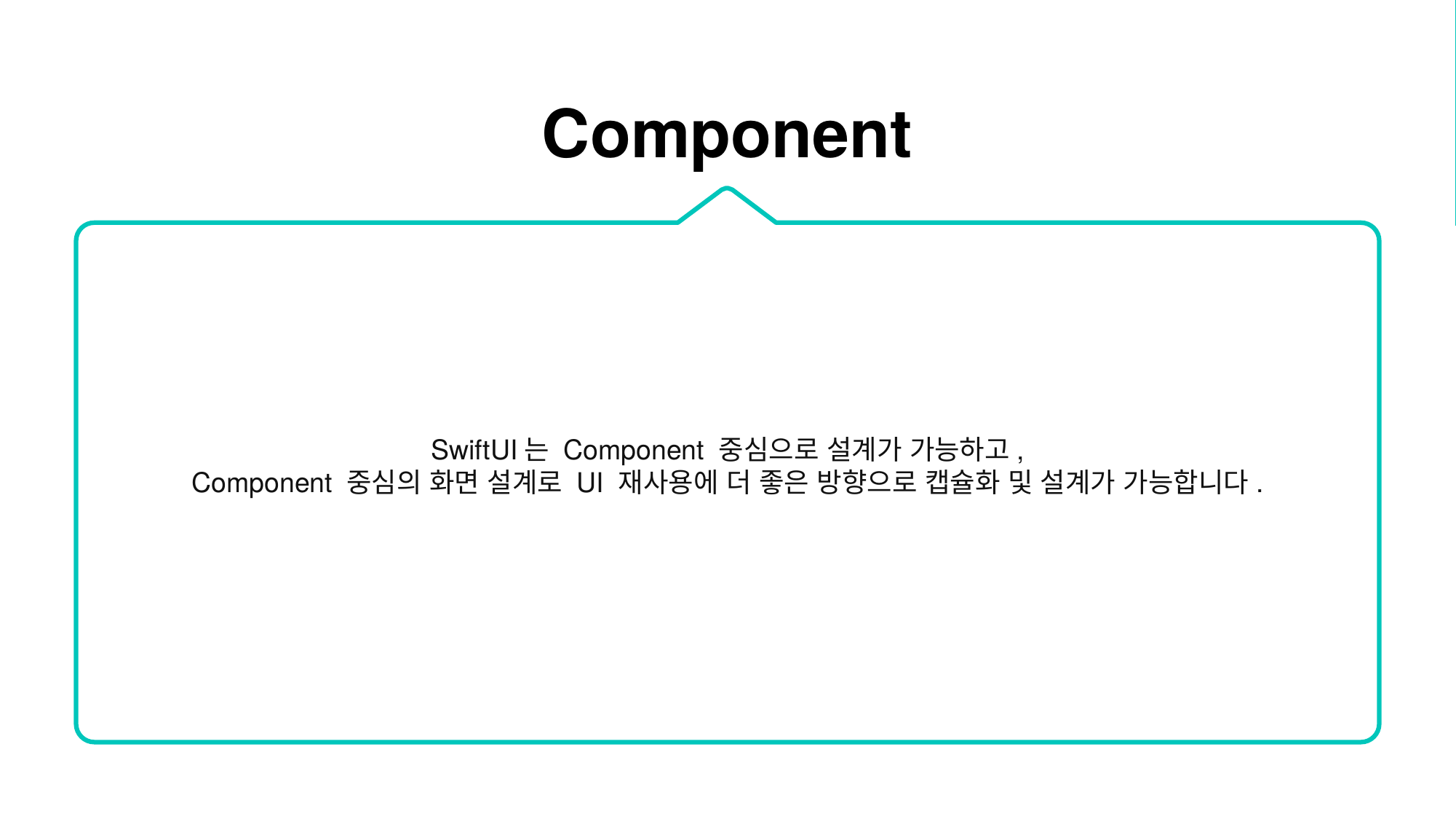

Component

SwiftUI는 Component 중심으로 설계가 가능하고,
Component 중심의 화면 설계로 UI 재사용에 더 좋은 방향으로 캡슐화 및 설계가 가능합니다.